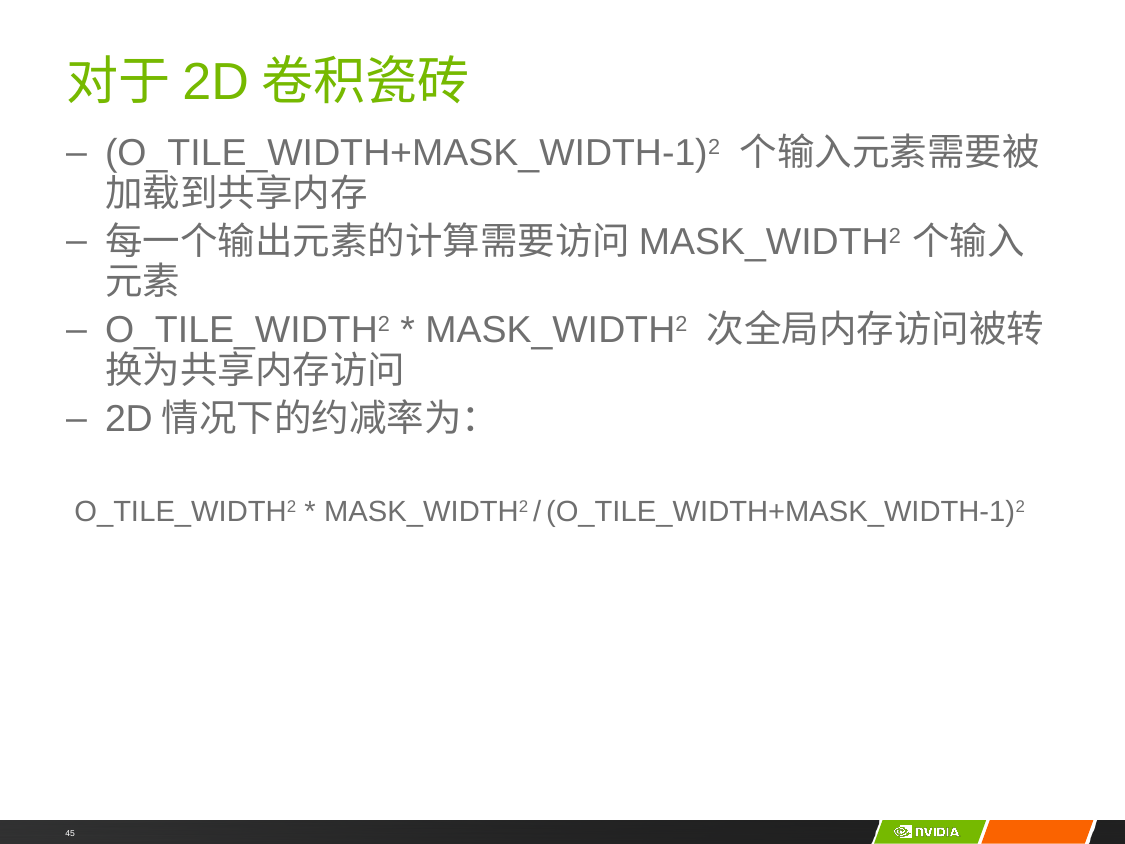

# 对于2D卷积瓷砖
(O_TILE_WIDTH+MASK_WIDTH-1)2 个输入元素需要被加载到共享内存
每一个输出元素的计算需要访问MASK_WIDTH2 个输入元素
O_TILE_WIDTH2 * MASK_WIDTH2 次全局内存访问被转换为共享内存访问
2D情况下的约减率为：

 O_TILE_WIDTH2 * MASK_WIDTH2 / (O_TILE_WIDTH+MASK_WIDTH-1)2